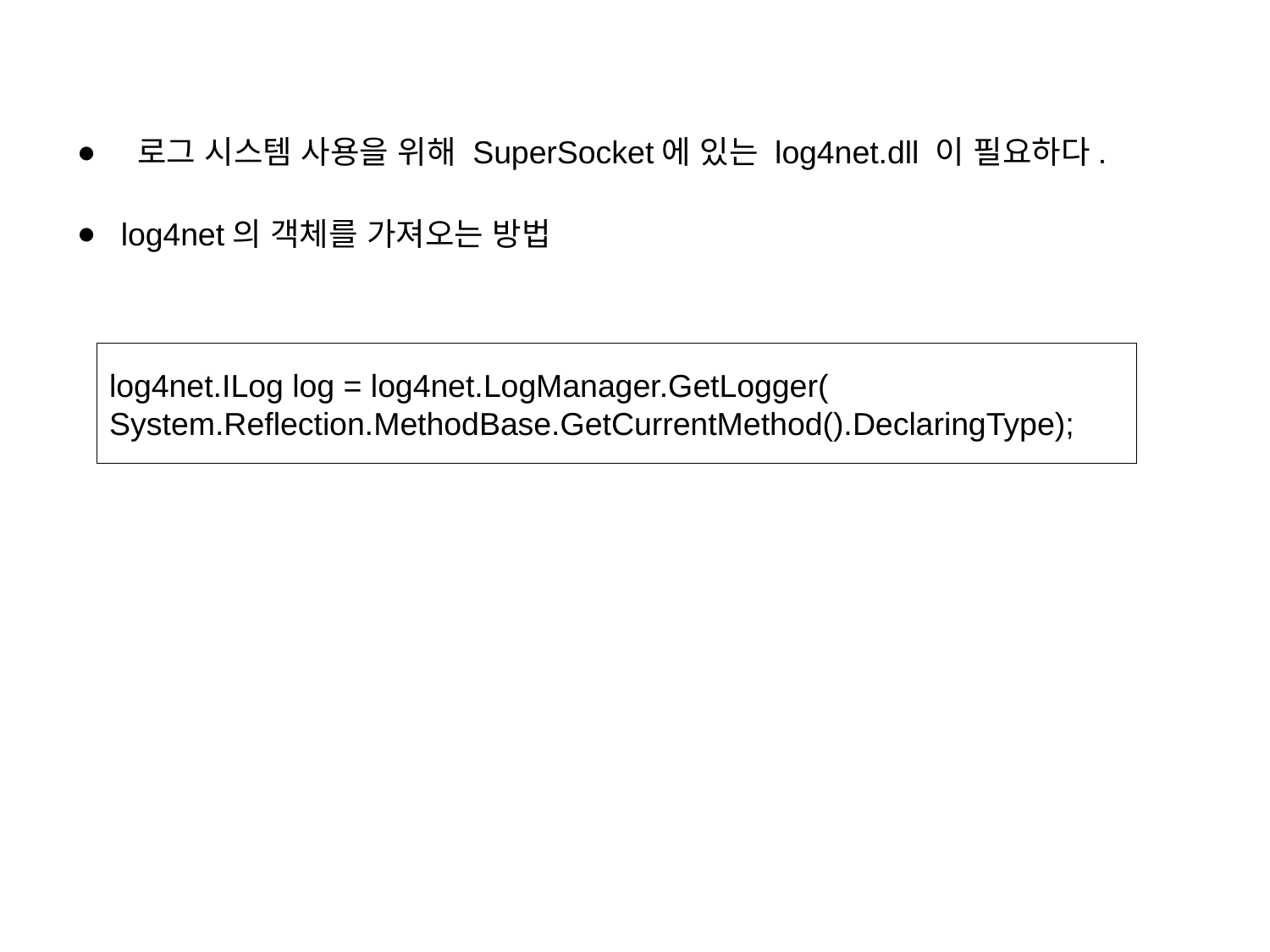

로그 시스템 사용을 위해 SuperSocket에 있는 log4net.dll 이 필요하다.
log4net의 객체를 가져오는 방법
log4net.ILog log = log4net.LogManager.GetLogger(
System.Reflection.MethodBase.GetCurrentMethod().DeclaringType);